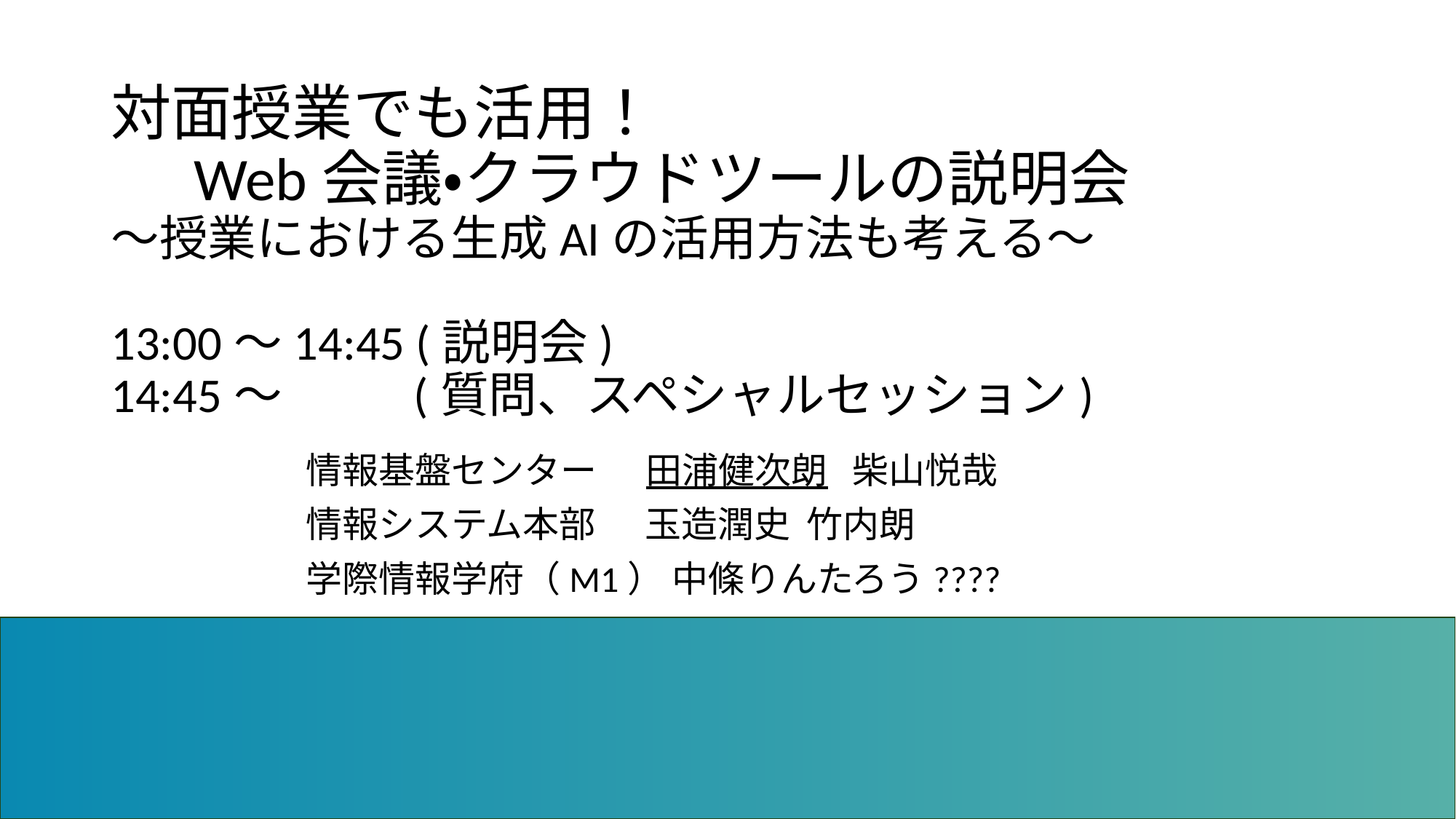

# 対面授業でも活用！ Web会議・クラウドツールの説明会 〜授業における生成AIの活用方法も考える〜 13:00～14:45 (説明会) 14:45～           (質問、スペシャルセッション)
情報基盤センター      田浦健次朗   柴山悦哉
情報システム本部      玉造潤史  竹内朗
学際情報学府（M1） 中條りんたろう????